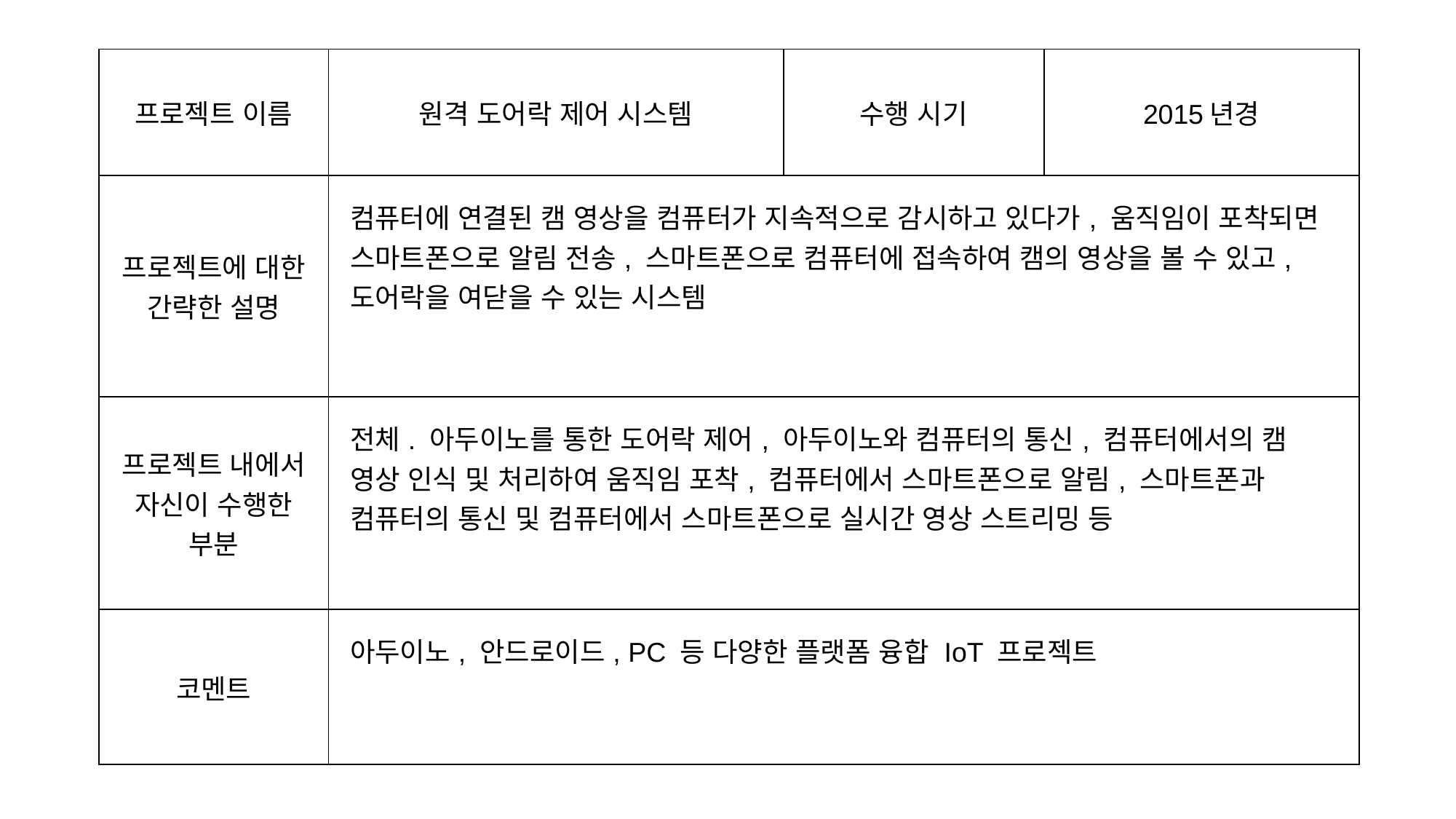

| 프로젝트 이름 | 원격 도어락 제어 시스템 | 수행 시기 | 2015년경 |
| --- | --- | --- | --- |
| 프로젝트에 대한 간략한 설명 | 컴퓨터에 연결된 캠 영상을 컴퓨터가 지속적으로 감시하고 있다가, 움직임이 포착되면 스마트폰으로 알림 전송, 스마트폰으로 컴퓨터에 접속하여 캠의 영상을 볼 수 있고, 도어락을 여닫을 수 있는 시스템 |  |  |
| 프로젝트 내에서 자신이 수행한 부분 | 전체. 아두이노를 통한 도어락 제어, 아두이노와 컴퓨터의 통신, 컴퓨터에서의 캠 영상 인식 및 처리하여 움직임 포착, 컴퓨터에서 스마트폰으로 알림, 스마트폰과 컴퓨터의 통신 및 컴퓨터에서 스마트폰으로 실시간 영상 스트리밍 등 |  |  |
| 코멘트 | 아두이노, 안드로이드, PC 등 다양한 플랫폼 융합 IoT 프로젝트 |  |  |